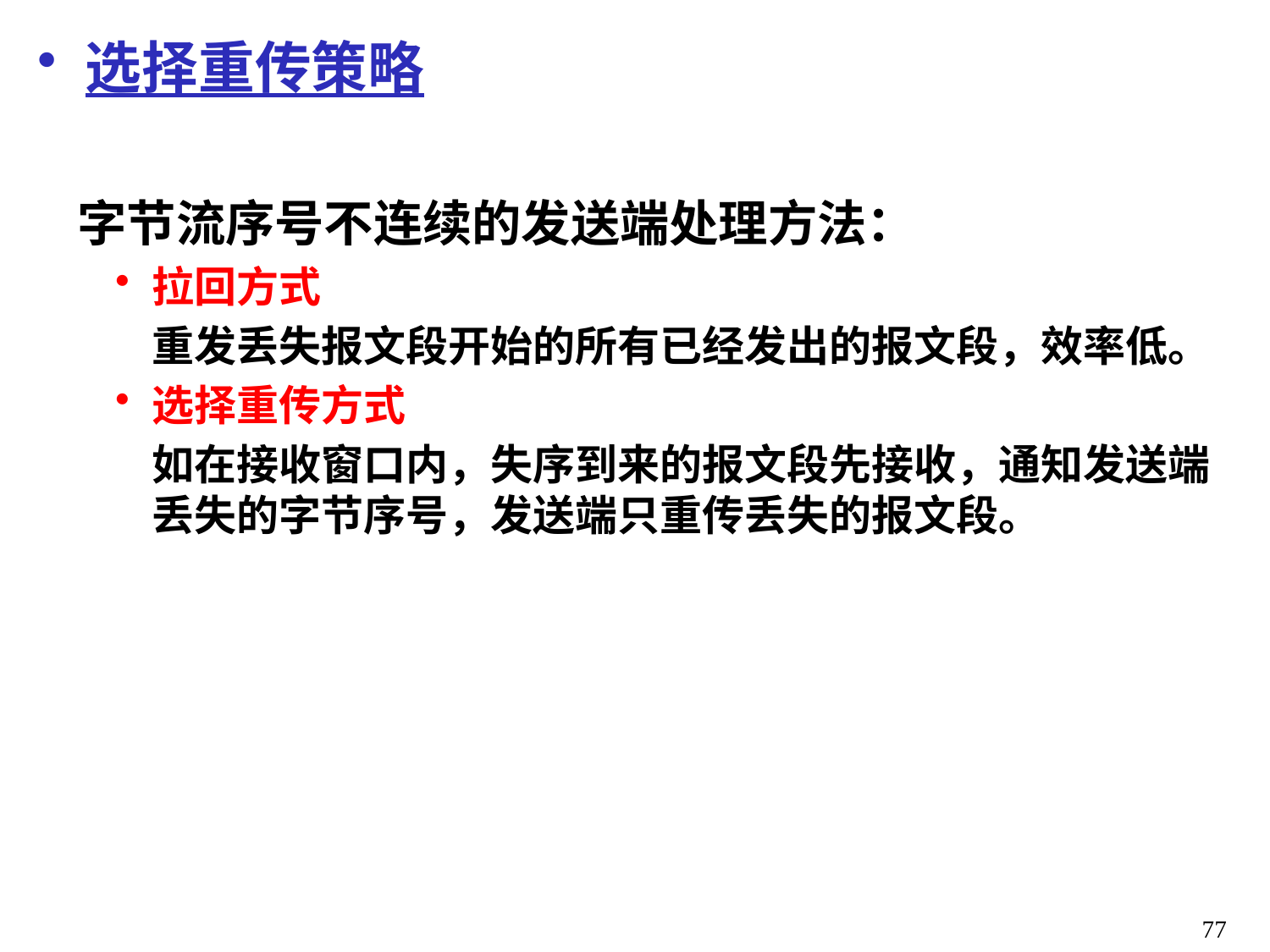

选择重传策略

字节流序号不连续的发送端处理方法：
拉回方式
	重发丢失报文段开始的所有已经发出的报文段，效率低。
选择重传方式
	如在接收窗口内，失序到来的报文段先接收，通知发送端丢失的字节序号，发送端只重传丢失的报文段。
77